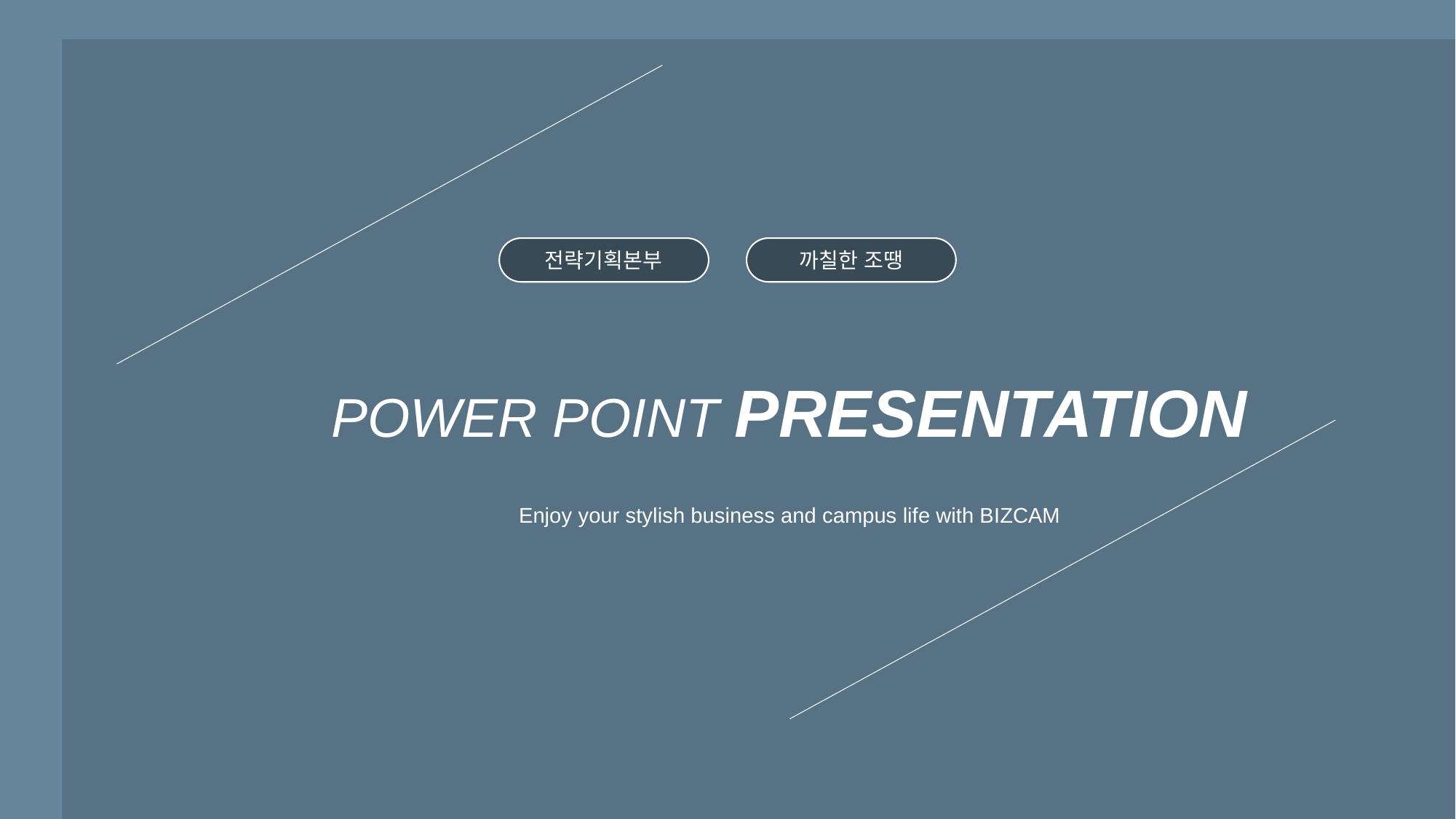

슬라이드 배경에 이미지를 채워 넣어 보세요
POWER POINT PRESENTATION

Enjoy your stylish business and campus life with BIZCAM
전략기획본부
까칠한 조땡